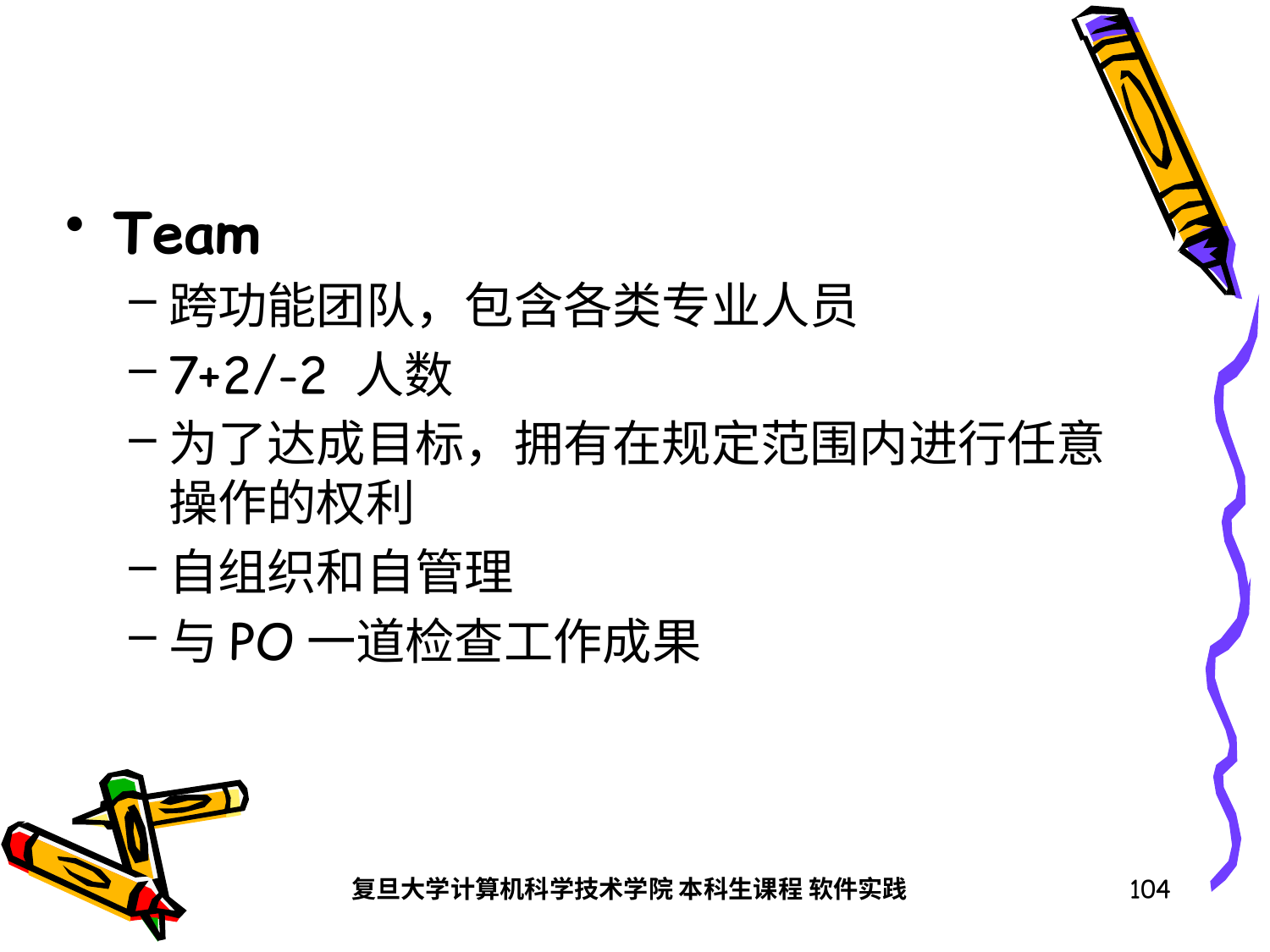

#
Team
跨功能团队，包含各类专业人员
7+2/-2 人数
为了达成目标，拥有在规定范围内进行任意操作的权利
自组织和自管理
与PO一道检查工作成果
复旦大学计算机科学技术学院 本科生课程 软件实践
104